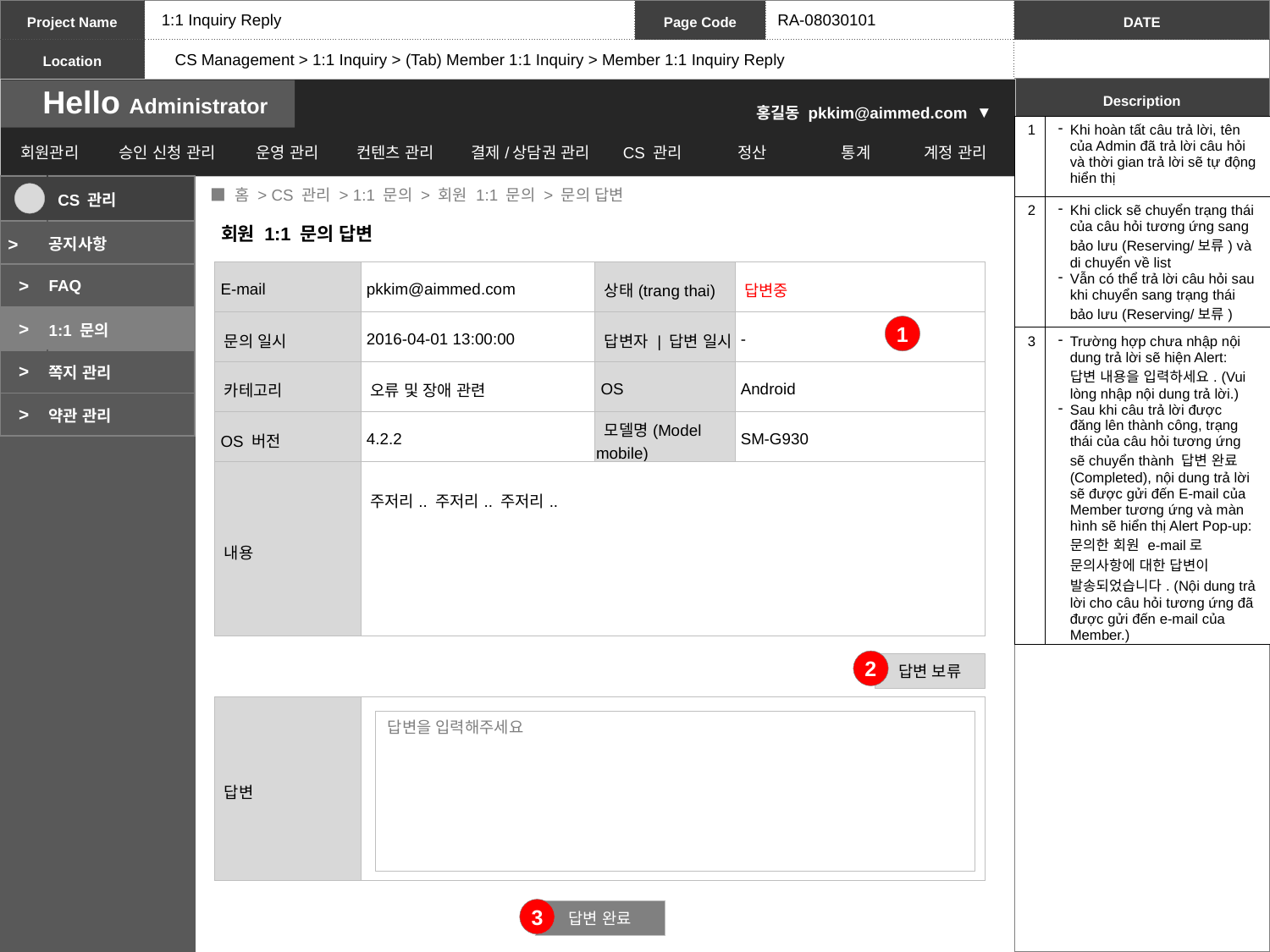

1:1 Inquiry Reply
RA-08030101
CS Management > 1:1 Inquiry > (Tab) Member 1:1 Inquiry > Member 1:1 Inquiry Reply
| 1 | Khi hoàn tất câu trả lời, tên của Admin đã trả lời câu hỏi và thời gian trả lời sẽ tự động hiển thị |
| --- | --- |
| 2 | Khi click sẽ chuyển trạng thái của câu hỏi tương ứng sang bảo lưu (Reserving/보류) và di chuyển về list Vẫn có thể trả lời câu hỏi sau khi chuyển sang trạng thái bảo lưu (Reserving/보류) |
| 3 | Trường hợp chưa nhập nội dung trả lời sẽ hiện Alert: 답변 내용을 입력하세요. (Vui lòng nhập nội dung trả lời.) Sau khi câu trả lời được đăng lên thành công, trạng thái của câu hỏi tương ứng sẽ chuyển thành 답변 완료 (Completed), nội dung trả lời sẽ được gửi đến E-mail của Member tương ứng và màn hình sẽ hiển thị Alert Pop-up: 문의한 회원 e-mail로 문의사항에 대한 답변이 발송되었습니다. (Nội dung trả lời cho câu hỏi tương ứng đã được gửi đến e-mail của Member.) |
   ■ 홈 > CS 관리 > 1:1 문의 > 회원 1:1 문의 > 문의 답변

|  | CS 관리 |
| --- | --- |
| > | 공지사항 |
| > | FAQ |
| > | 1:1 문의 |
| > | 쪽지 관리 |
| > | 약관 관리 |

회원 1:1 문의 답변
| E-mail | pkkim@aimmed.com | 상태(trang thai) | 답변중 |
| --- | --- | --- | --- |
| 문의 일시 | 2016-04-01 13:00:00 | 답변자 | 답변 일시 | - |
| 카테고리 | 오류 및 장애 관련 | OS | Android |
| OS 버전 | 4.2.2 | 모델명(Model mobile) | SM-G930 |
| 내용 | 주저리.. 주저리.. 주저리.. |  |  |
1
2
답변 보류
| 답변 |  |
| --- | --- |
답변을 입력해주세요
130
3
답변 완료